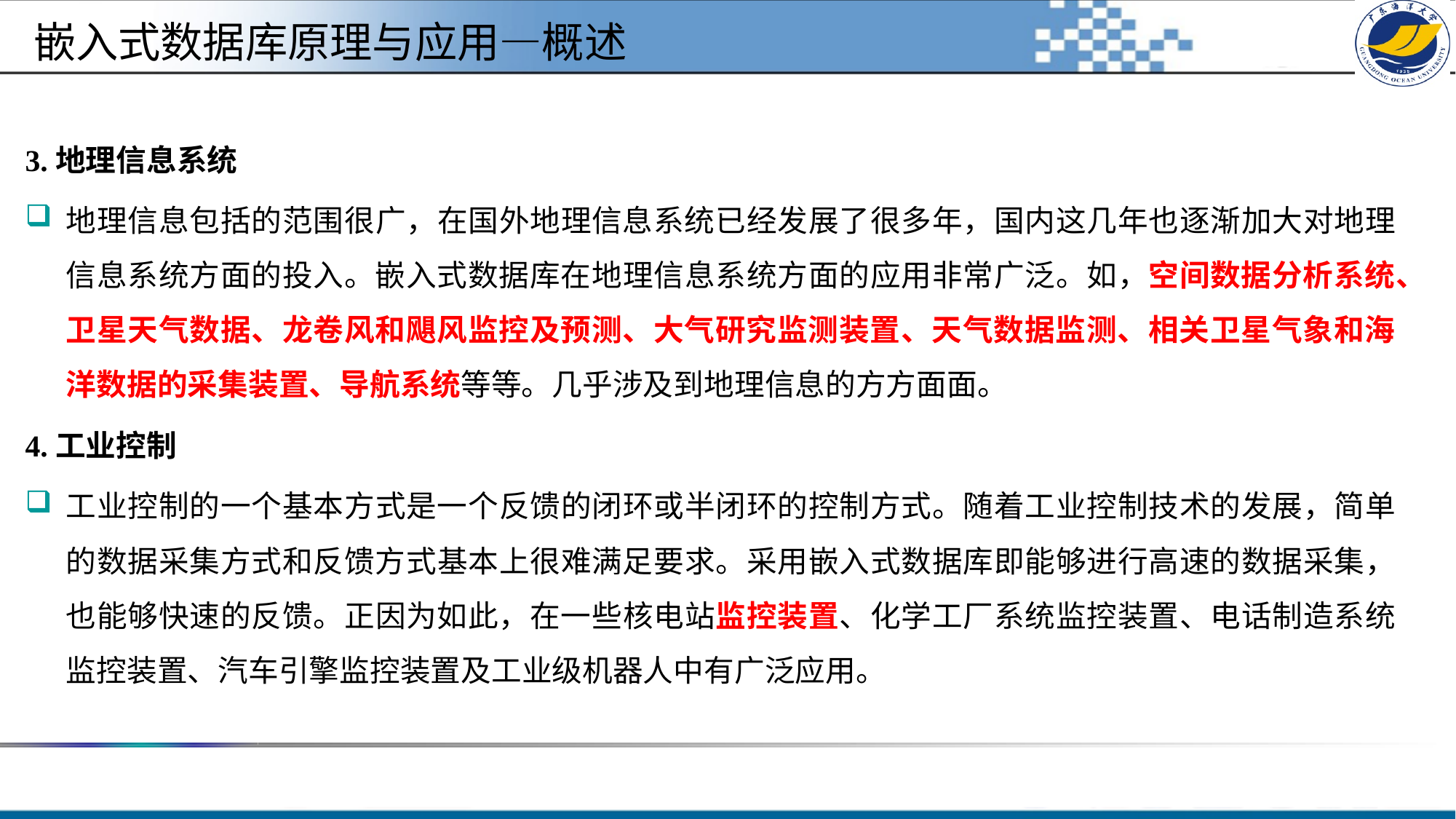

#
嵌入式数据库原理与应用—概述
3.地理信息系统
地理信息包括的范围很广，在国外地理信息系统已经发展了很多年，国内这几年也逐渐加大对地理信息系统方面的投入。嵌入式数据库在地理信息系统方面的应用非常广泛。如，空间数据分析系统、卫星天气数据、龙卷风和飓风监控及预测、大气研究监测装置、天气数据监测、相关卫星气象和海洋数据的采集装置、导航系统等等。几乎涉及到地理信息的方方面面。
4.工业控制
工业控制的一个基本方式是一个反馈的闭环或半闭环的控制方式。随着工业控制技术的发展，简单的数据采集方式和反馈方式基本上很难满足要求。采用嵌入式数据库即能够进行高速的数据采集，也能够快速的反馈。正因为如此，在一些核电站监控装置、化学工厂系统监控装置、电话制造系统监控装置、汽车引擎监控装置及工业级机器人中有广泛应用。